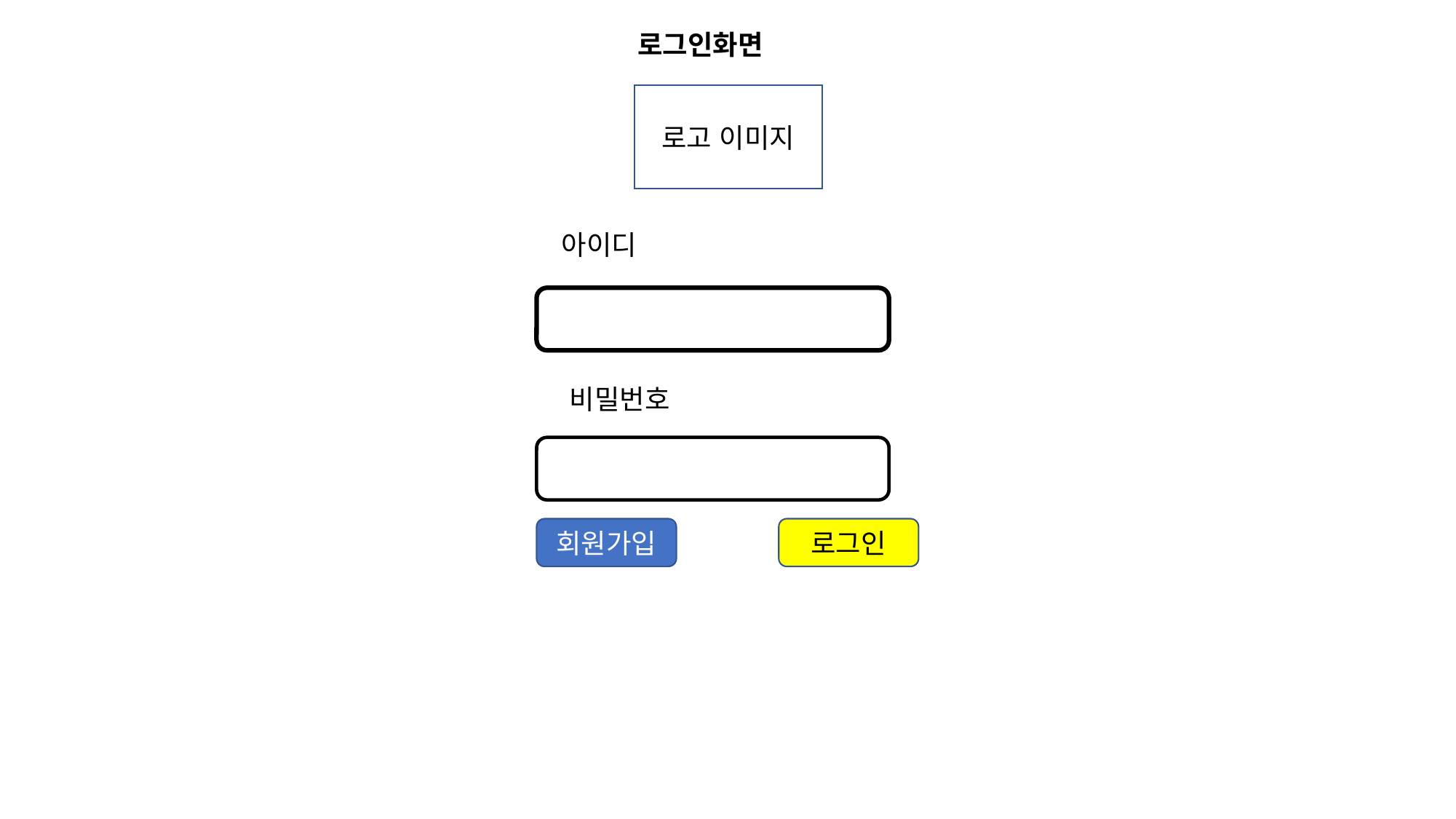

로그인화면
로고 이미지
아이디

비밀번호

회원가입
로그인